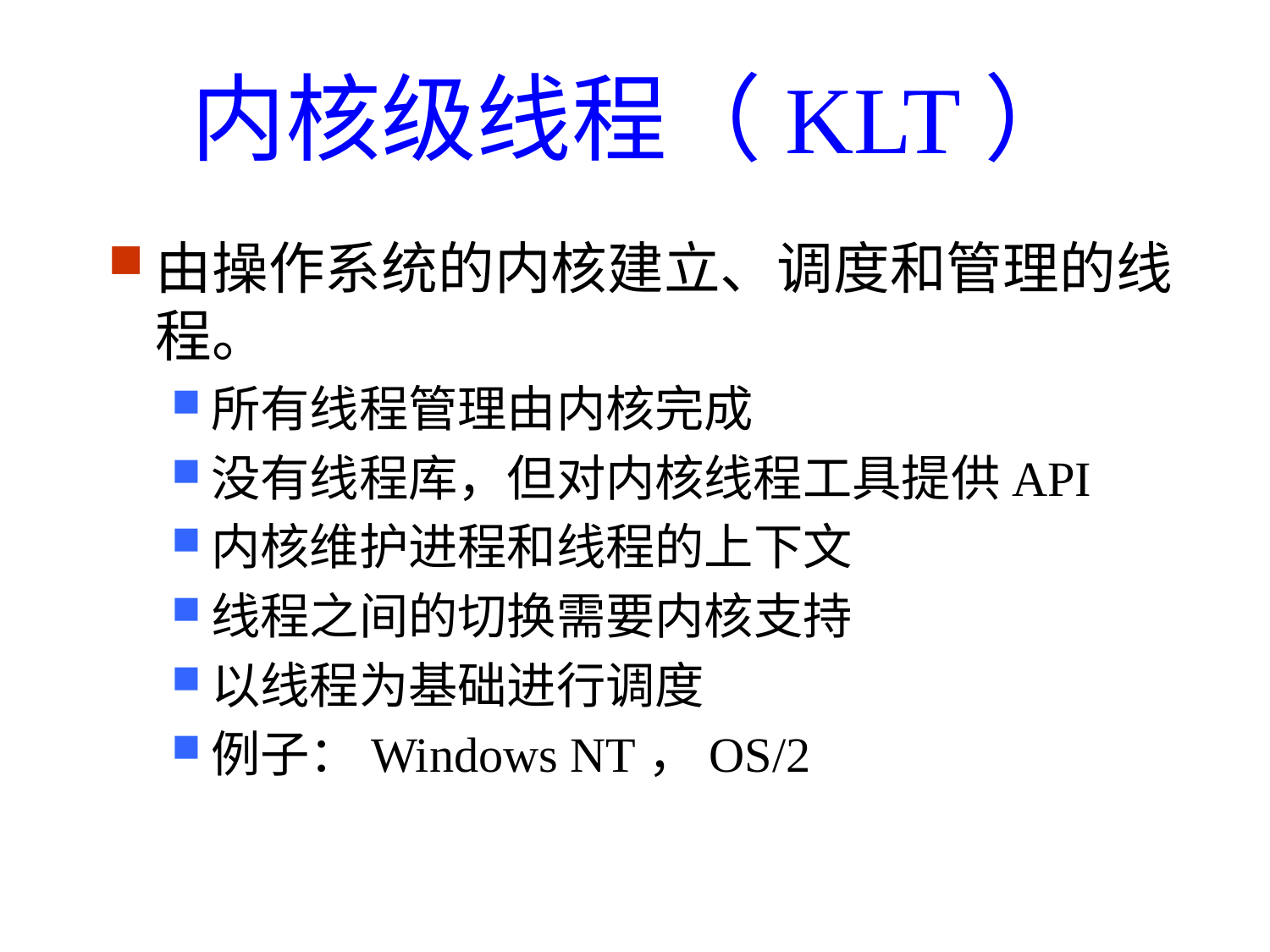

# 内核级线程（KLT）
由操作系统的内核建立、调度和管理的线程。
所有线程管理由内核完成
没有线程库，但对内核线程工具提供API
内核维护进程和线程的上下文
线程之间的切换需要内核支持
以线程为基础进行调度
例子：Windows NT，OS/2